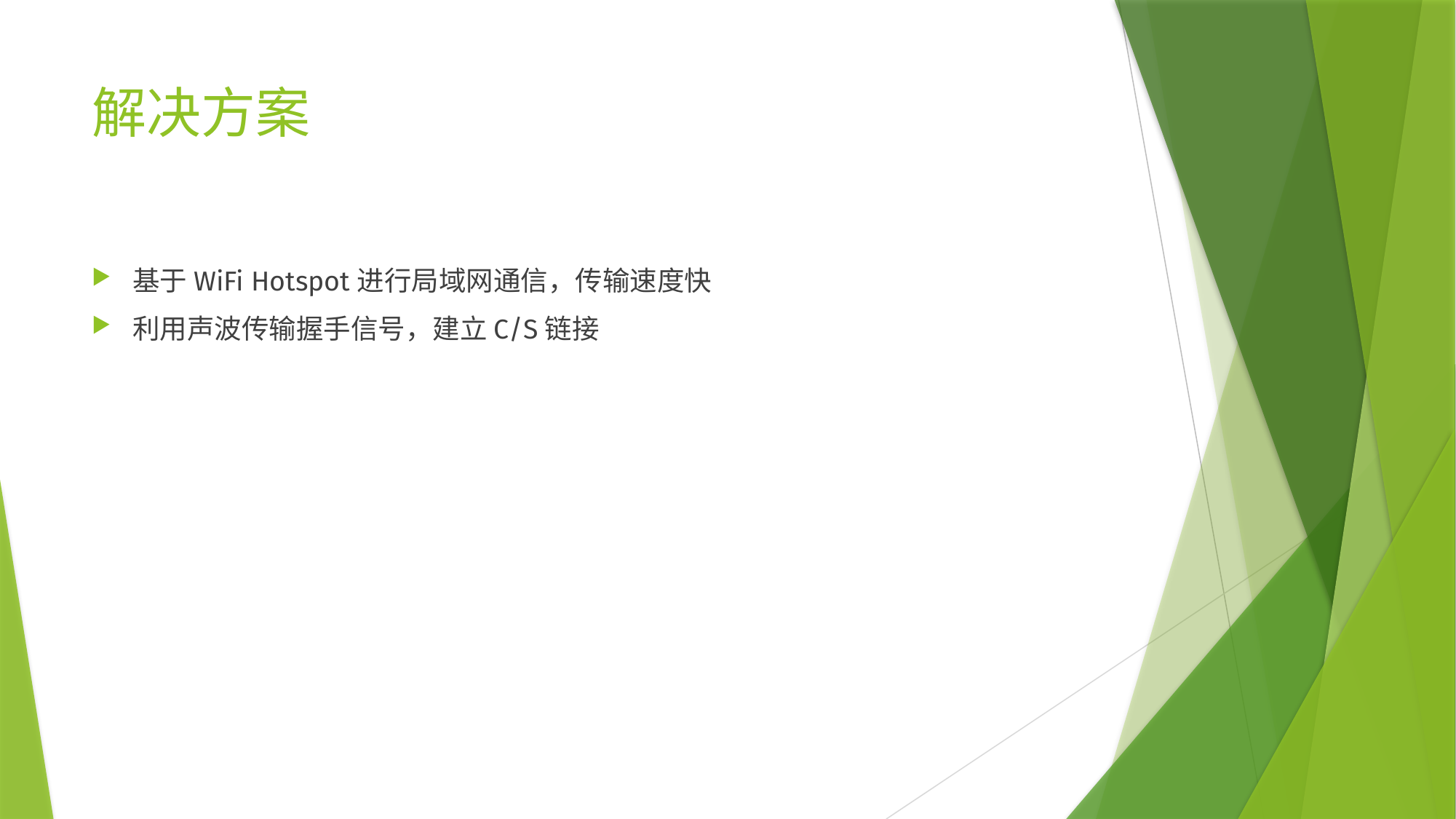

# 解决方案
基于WiFi Hotspot进行局域网通信，传输速度快
利用声波传输握手信号，建立C/S链接